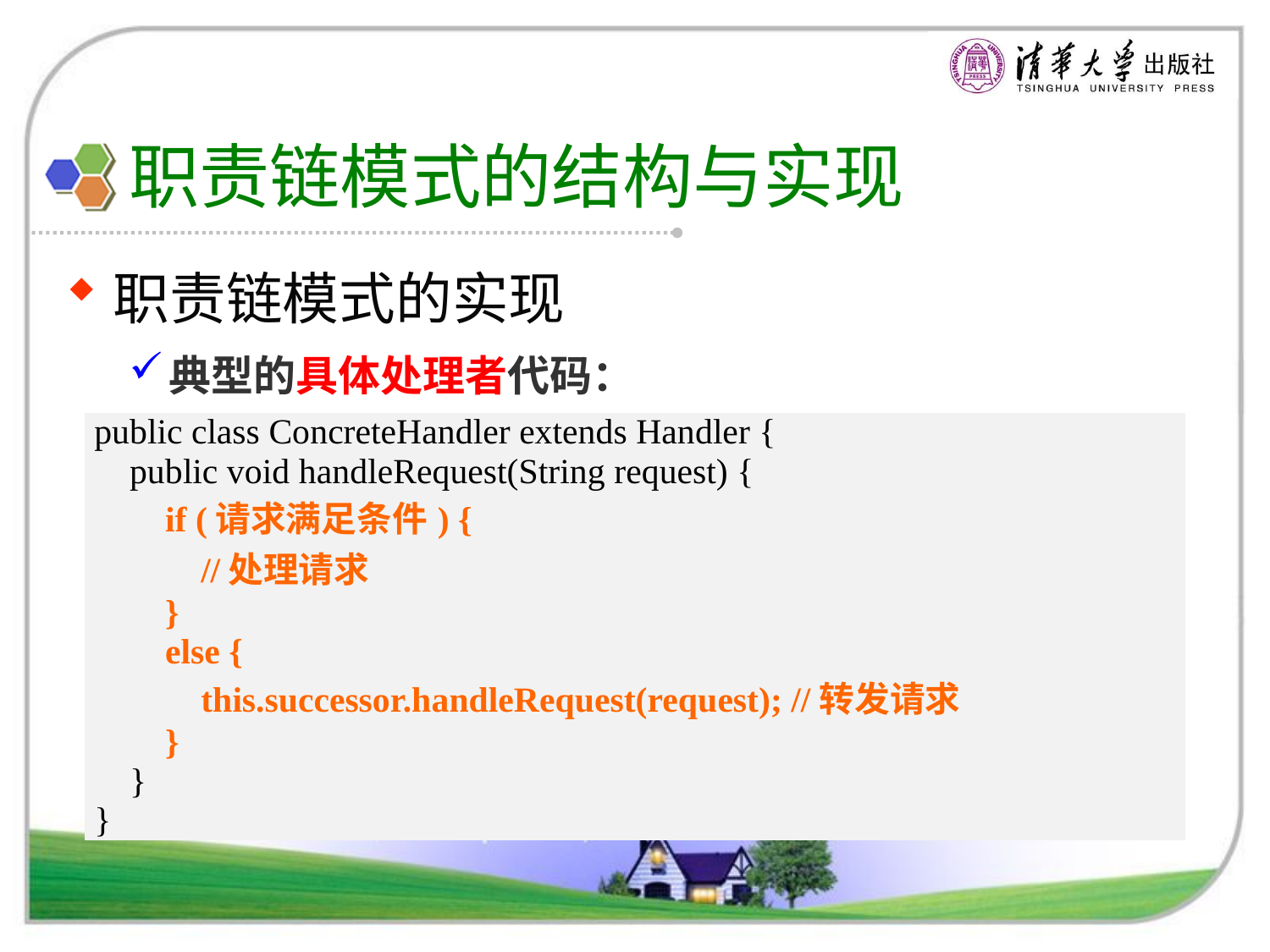

# 职责链模式的结构与实现
职责链模式的实现
典型的具体处理者代码：
| public class ConcreteHandler extends Handler { public void handleRequest(String request) { if (请求满足条件) { //处理请求 } else { this.successor.handleRequest(request); //转发请求 } } } |
| --- |